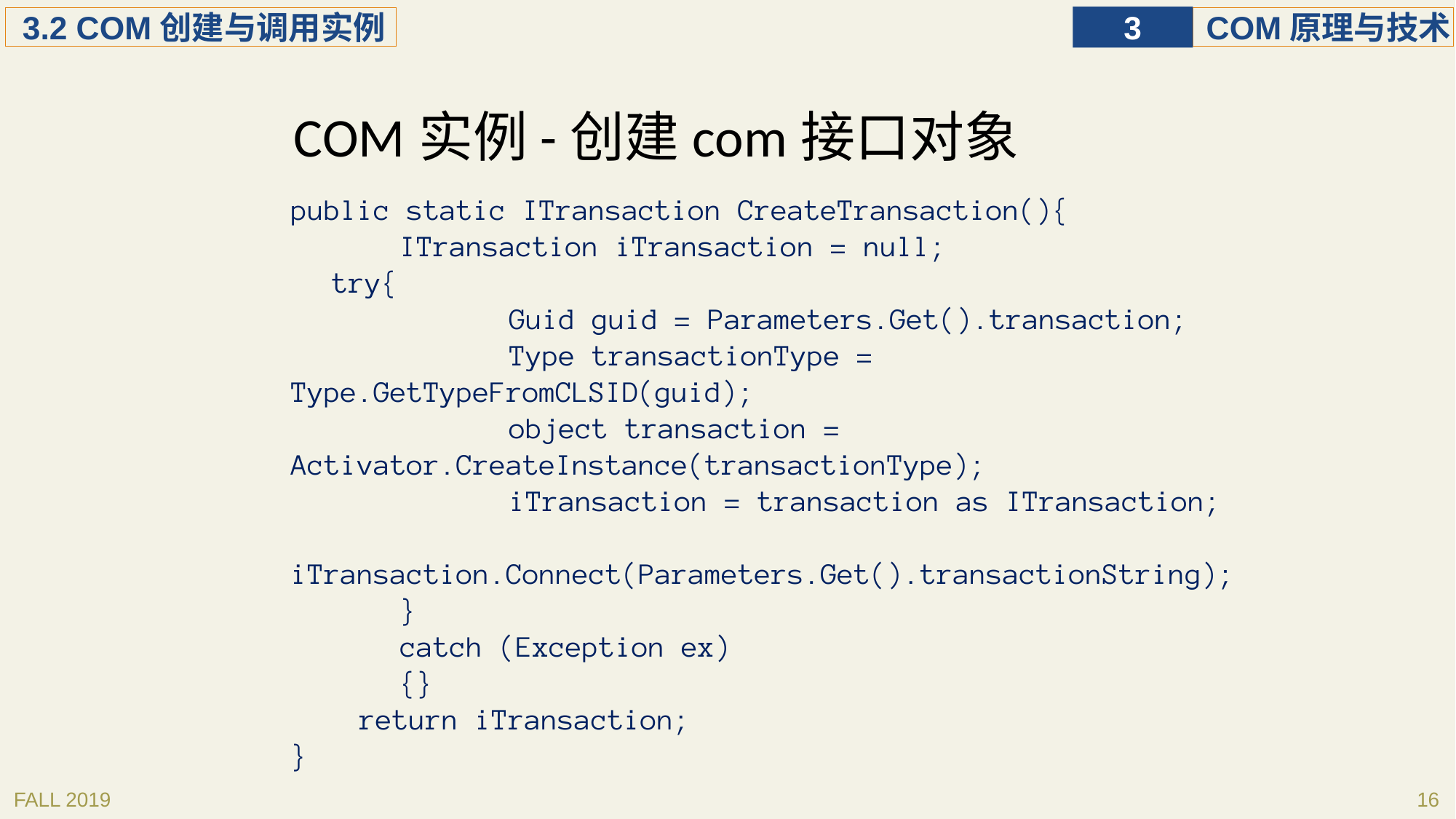

COM实例-创建com接口对象
public static ITransaction CreateTransaction(){
	ITransaction iTransaction = null;
try{
		Guid guid = Parameters.Get().transaction;
		Type transactionType = Type.GetTypeFromCLSID(guid);
		object transaction = Activator.CreateInstance(transactionType);
		iTransaction = transaction as ITransaction;
		iTransaction.Connect(Parameters.Get().transactionString);
	}
	catch (Exception ex)
	{}
	return iTransaction;
}